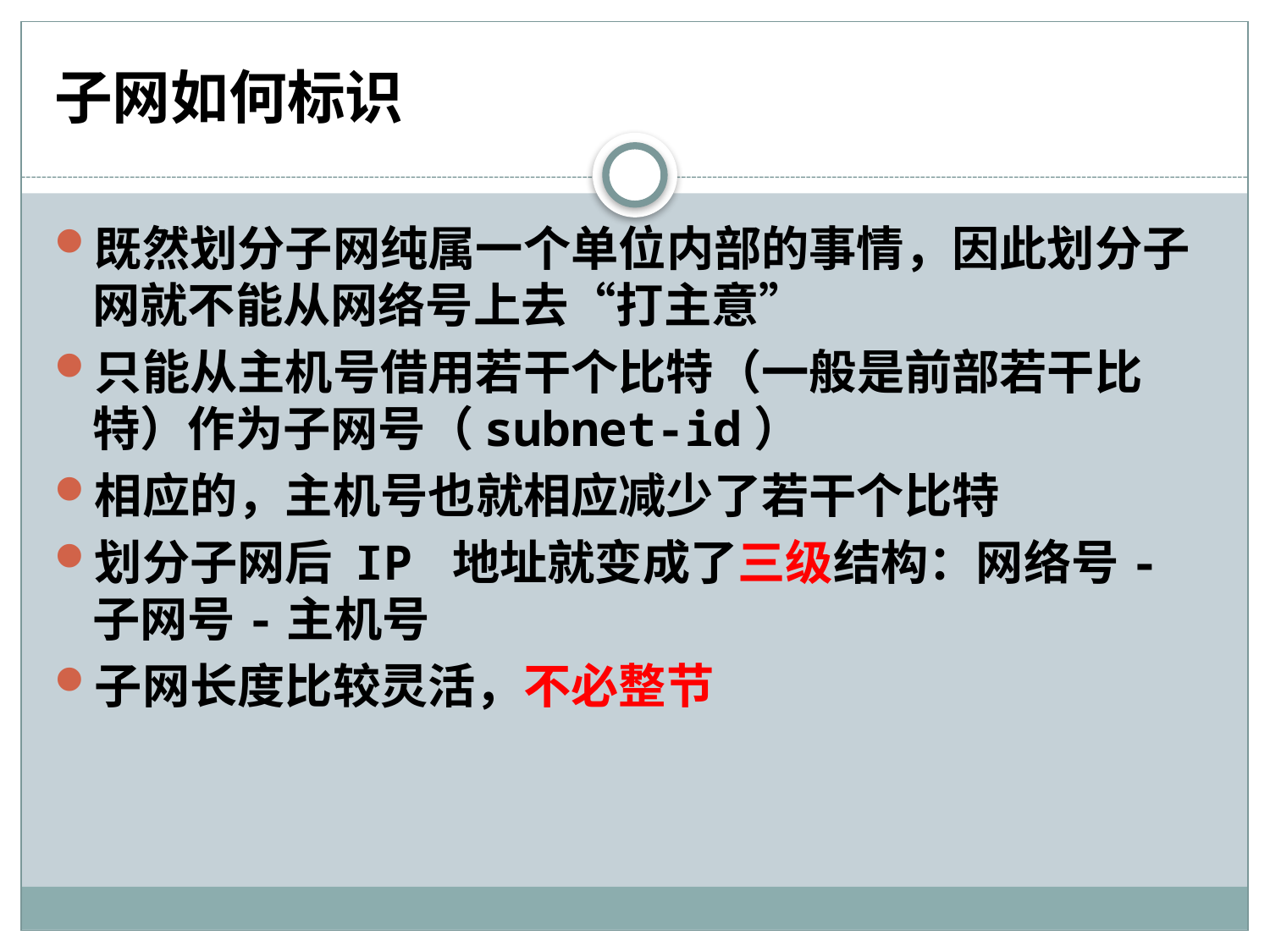

# 子网如何标识
既然划分子网纯属一个单位内部的事情，因此划分子网就不能从网络号上去“打主意”
只能从主机号借用若干个比特（一般是前部若干比特）作为子网号（subnet-id）
相应的，主机号也就相应减少了若干个比特
划分子网后 IP 地址就变成了三级结构：网络号-子网号-主机号
子网长度比较灵活，不必整节